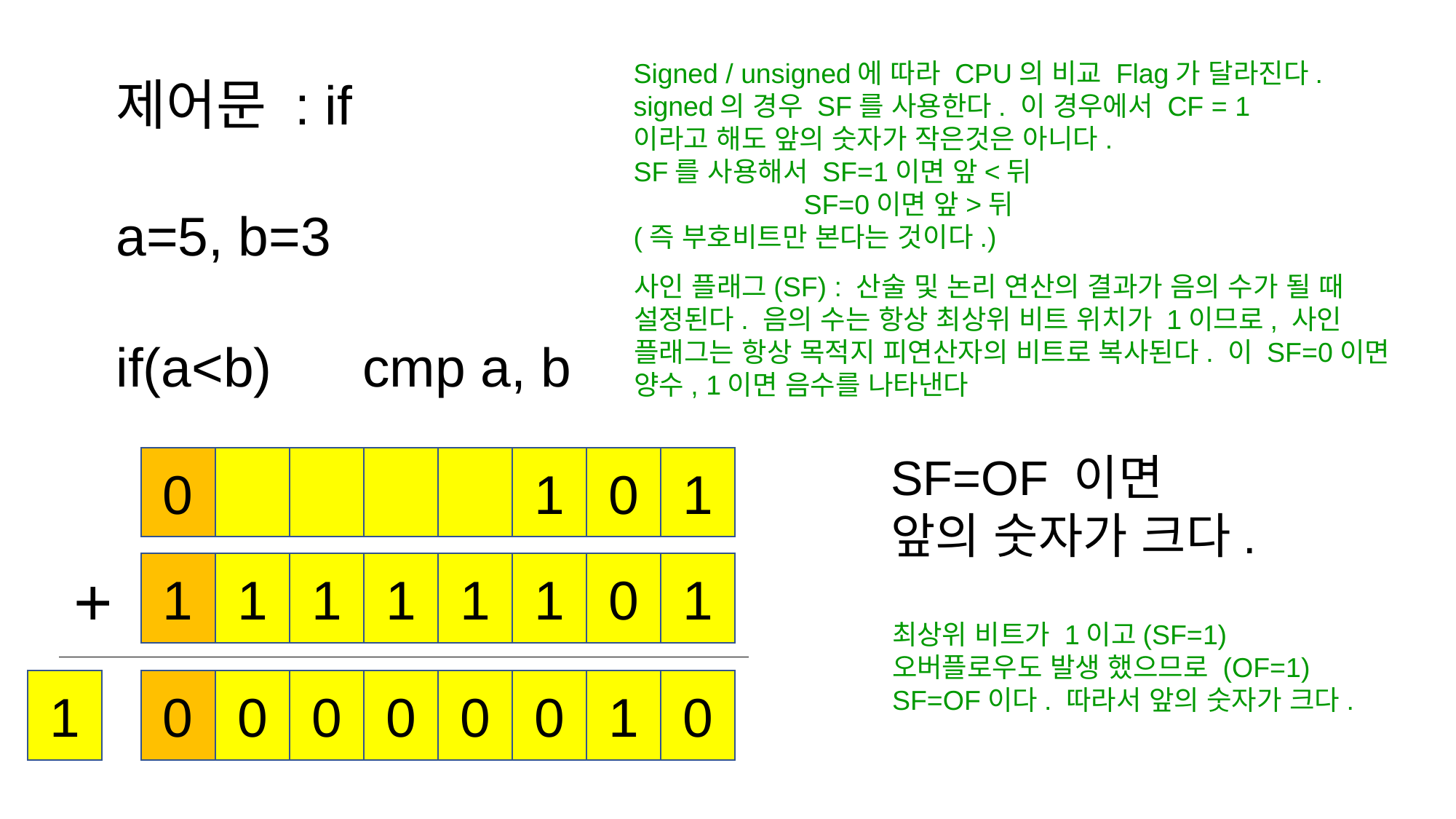

Signed / unsigned에 따라 CPU의 비교 Flag가 달라진다.
signed의 경우 SF를 사용한다. 이 경우에서 CF = 1이라고 해도 앞의 숫자가 작은것은 아니다.
SF를 사용해서 SF=1이면 앞<뒤
	        SF=0이면 앞>뒤
(즉 부호비트만 본다는 것이다.)
제어문 : if

a=5, b=3

if(a<b)      cmp a, b
사인 플래그(SF) : 산술 및 논리 연산의 결과가 음의 수가 될 때 설정된다. 음의 수는 항상 최상위 비트 위치가 1이므로, 사인 플래그는 항상 목적지 피연산자의 비트로 복사된다. 이 SF=0이면 양수, 1이면 음수를 나타낸다
SF=OF 이면
앞의 숫자가 크다.
0

1
0
1
+
1
1
1
1
1
1
0
1
최상위 비트가 1이고(SF=1) 오버플로우도 발생 했으므로 (OF=1) SF=OF이다. 따라서 앞의 숫자가 크다.
1
0
0
0
0
0
0
1
0